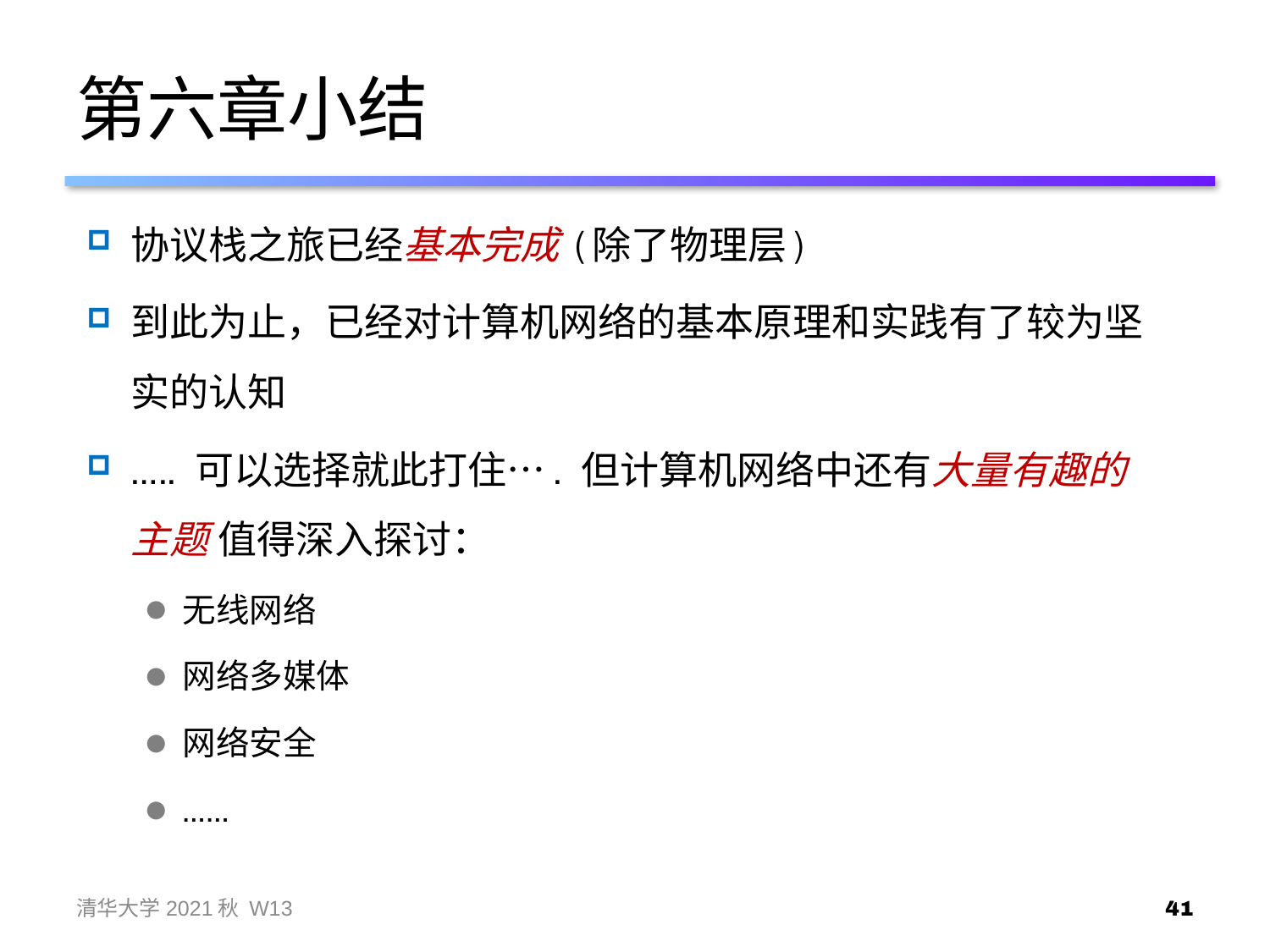

# 第六章小结
协议栈之旅已经基本完成 (除了物理层)
到此为止，已经对计算机网络的基本原理和实践有了较为坚实的认知
….. 可以选择就此打住…. 但计算机网络中还有大量有趣的主题 值得深入探讨：
无线网络
网络多媒体
网络安全
……

清华大学2021秋 W13
41